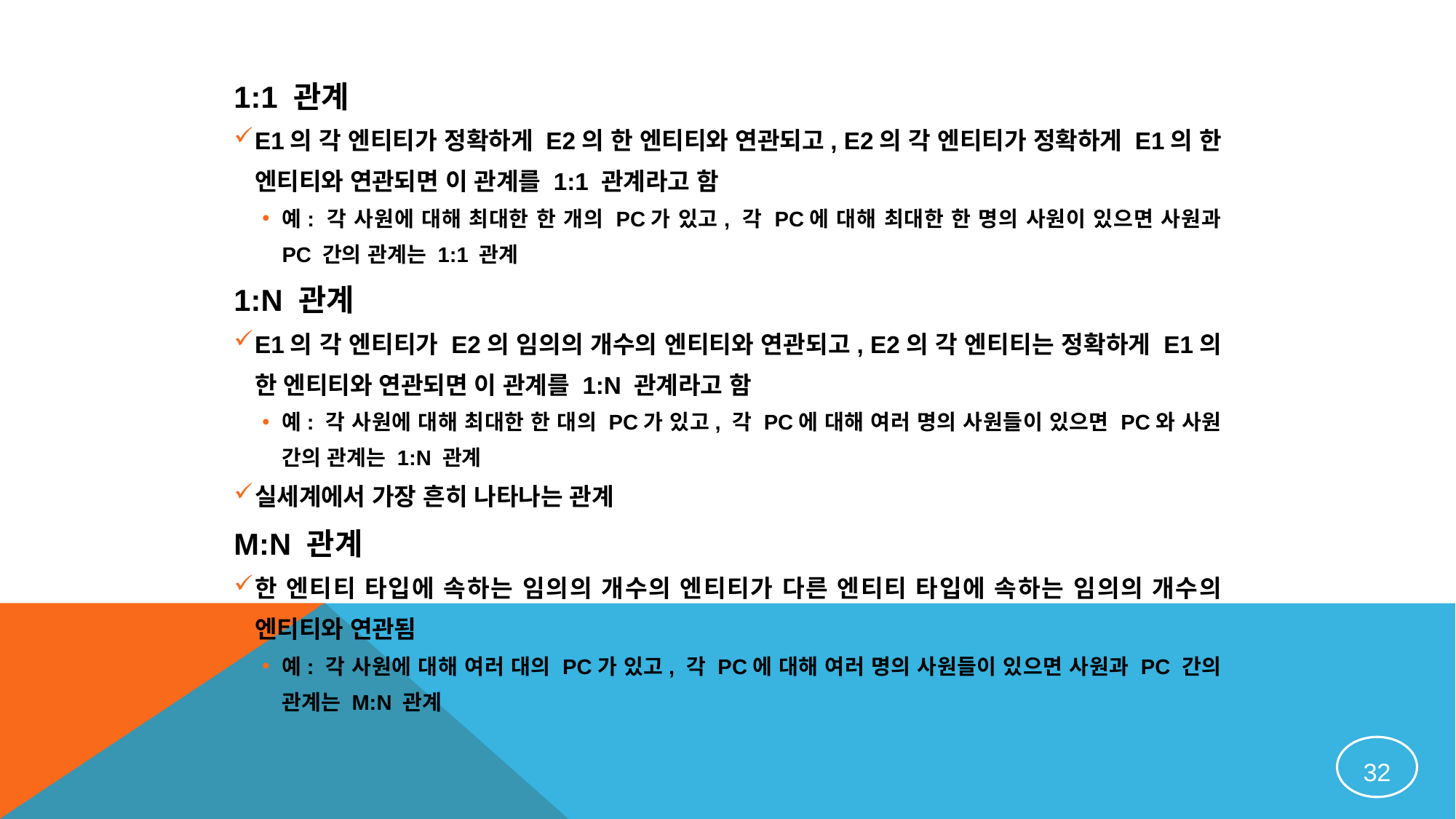

1:1 관계
E1의 각 엔티티가 정확하게 E2의 한 엔티티와 연관되고, E2의 각 엔티티가 정확하게 E1의 한 엔티티와 연관되면 이 관계를 1:1 관계라고 함
예: 각 사원에 대해 최대한 한 개의 PC가 있고, 각 PC에 대해 최대한 한 명의 사원이 있으면 사원과 PC 간의 관계는 1:1 관계
1:N 관계
E1의 각 엔티티가 E2의 임의의 개수의 엔티티와 연관되고, E2의 각 엔티티는 정확하게 E1의 한 엔티티와 연관되면 이 관계를 1:N 관계라고 함
예: 각 사원에 대해 최대한 한 대의 PC가 있고, 각 PC에 대해 여러 명의 사원들이 있으면 PC와 사원 간의 관계는 1:N 관계
실세계에서 가장 흔히 나타나는 관계
M:N 관계
한 엔티티 타입에 속하는 임의의 개수의 엔티티가 다른 엔티티 타입에 속하는 임의의 개수의 엔티티와 연관됨
예: 각 사원에 대해 여러 대의 PC가 있고, 각 PC에 대해 여러 명의 사원들이 있으면 사원과 PC 간의 관계는 M:N 관계
32